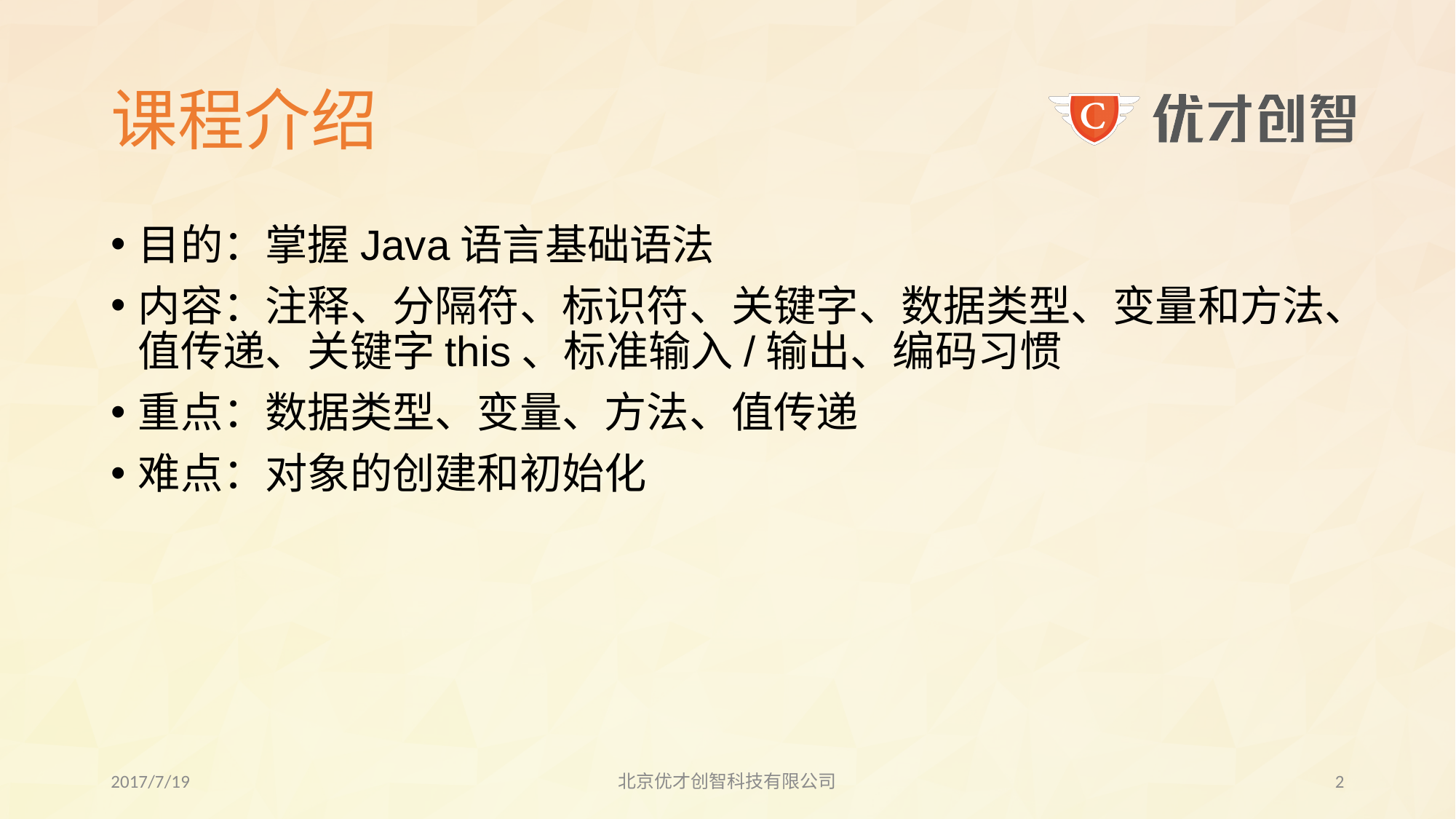

# 课程介绍
目的：掌握Java语言基础语法
内容：注释、分隔符、标识符、关键字、数据类型、变量和方法、值传递、关键字this、标准输入/输出、编码习惯
重点：数据类型、变量、方法、值传递
难点：对象的创建和初始化
2017/7/19
北京优才创智科技有限公司
2